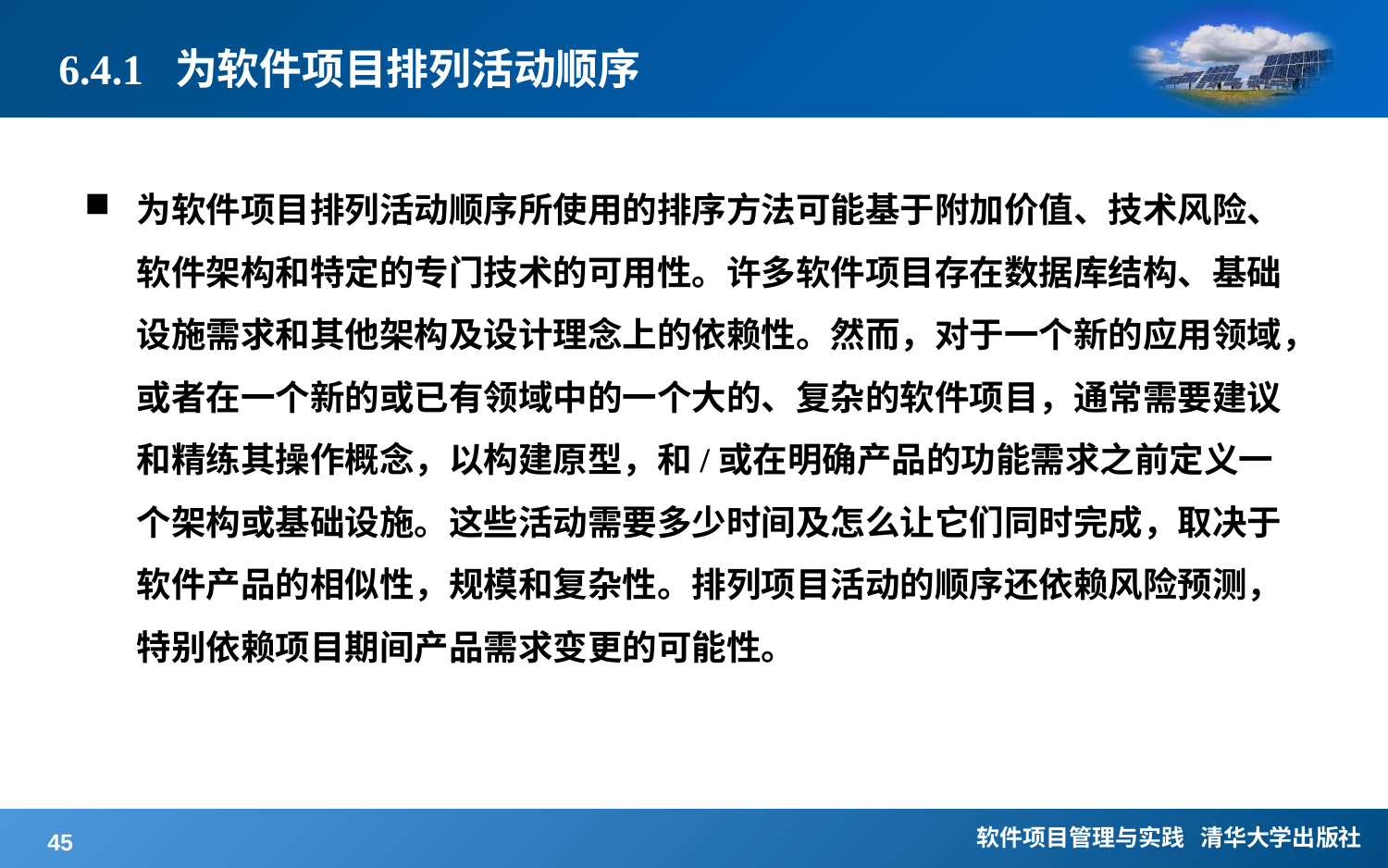

# 6.4.1  为软件项目排列活动顺序
为软件项目排列活动顺序所使用的排序方法可能基于附加价值、技术风险、软件架构和特定的专门技术的可用性。许多软件项目存在数据库结构、基础设施需求和其他架构及设计理念上的依赖性。然而，对于一个新的应用领域，或者在一个新的或已有领域中的一个大的、复杂的软件项目，通常需要建议和精练其操作概念，以构建原型，和/或在明确产品的功能需求之前定义一个架构或基础设施。这些活动需要多少时间及怎么让它们同时完成，取决于软件产品的相似性，规模和复杂性。排列项目活动的顺序还依赖风险预测，特别依赖项目期间产品需求变更的可能性。